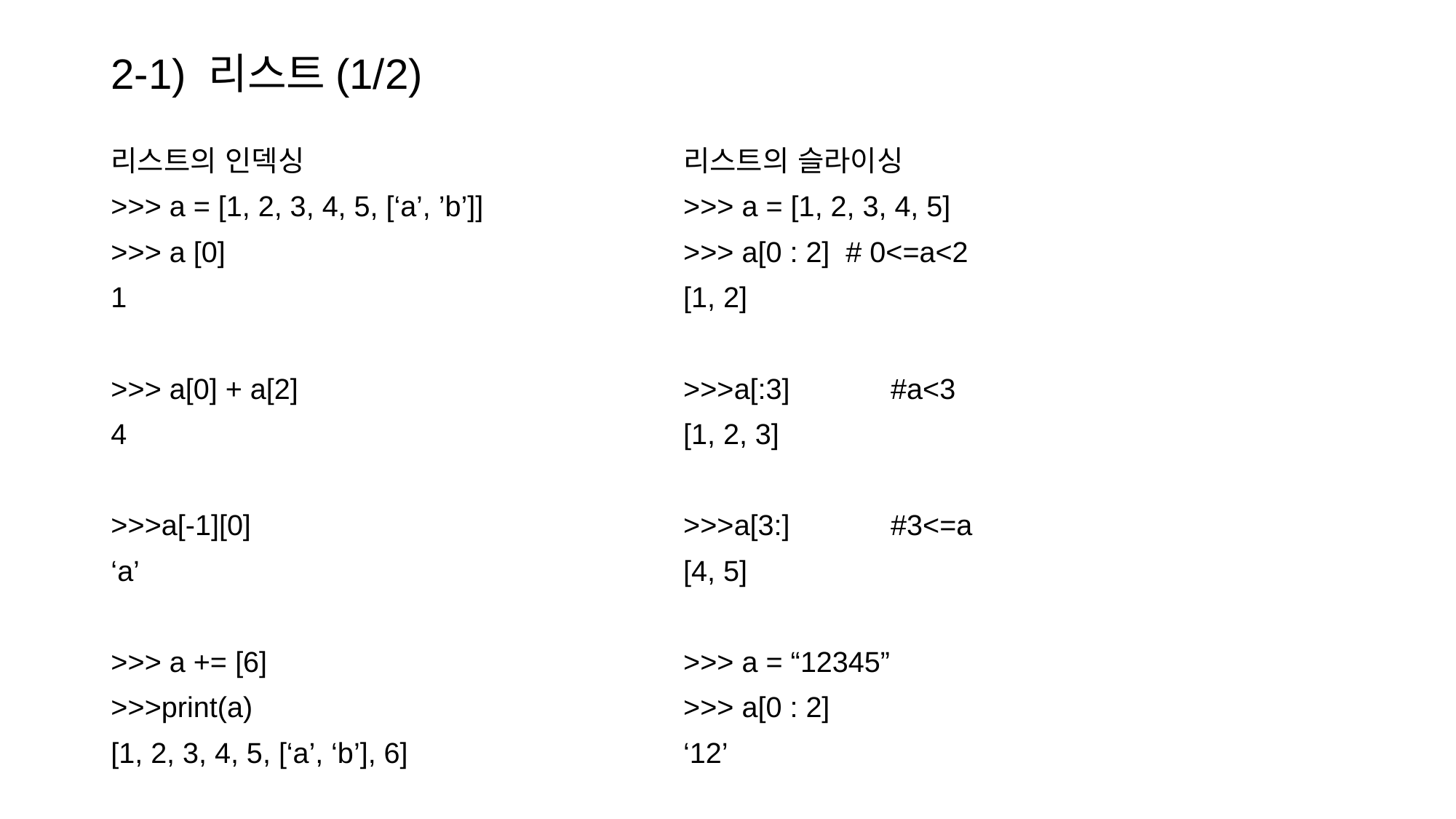

# 2-1) 리스트(1/2)
리스트의 인덱싱
>>> a = [1, 2, 3, 4, 5, [‘a’, ’b’]]
>>> a [0]
1

>>> a[0] + a[2]
4

>>>a[-1][0]
‘a’

>>> a += [6]
>>>print(a)
[1, 2, 3, 4, 5, [‘a’, ‘b’], 6]

리스트의 슬라이싱
>>> a = [1, 2, 3, 4, 5]
>>> a[0 : 2]  # 0<=a<2
[1, 2]

>>>a[:3]	#a<3
[1, 2, 3]

>>>a[3:]	#3<=a
[4, 5]

>>> a = “12345”
>>> a[0 : 2]
‘12’